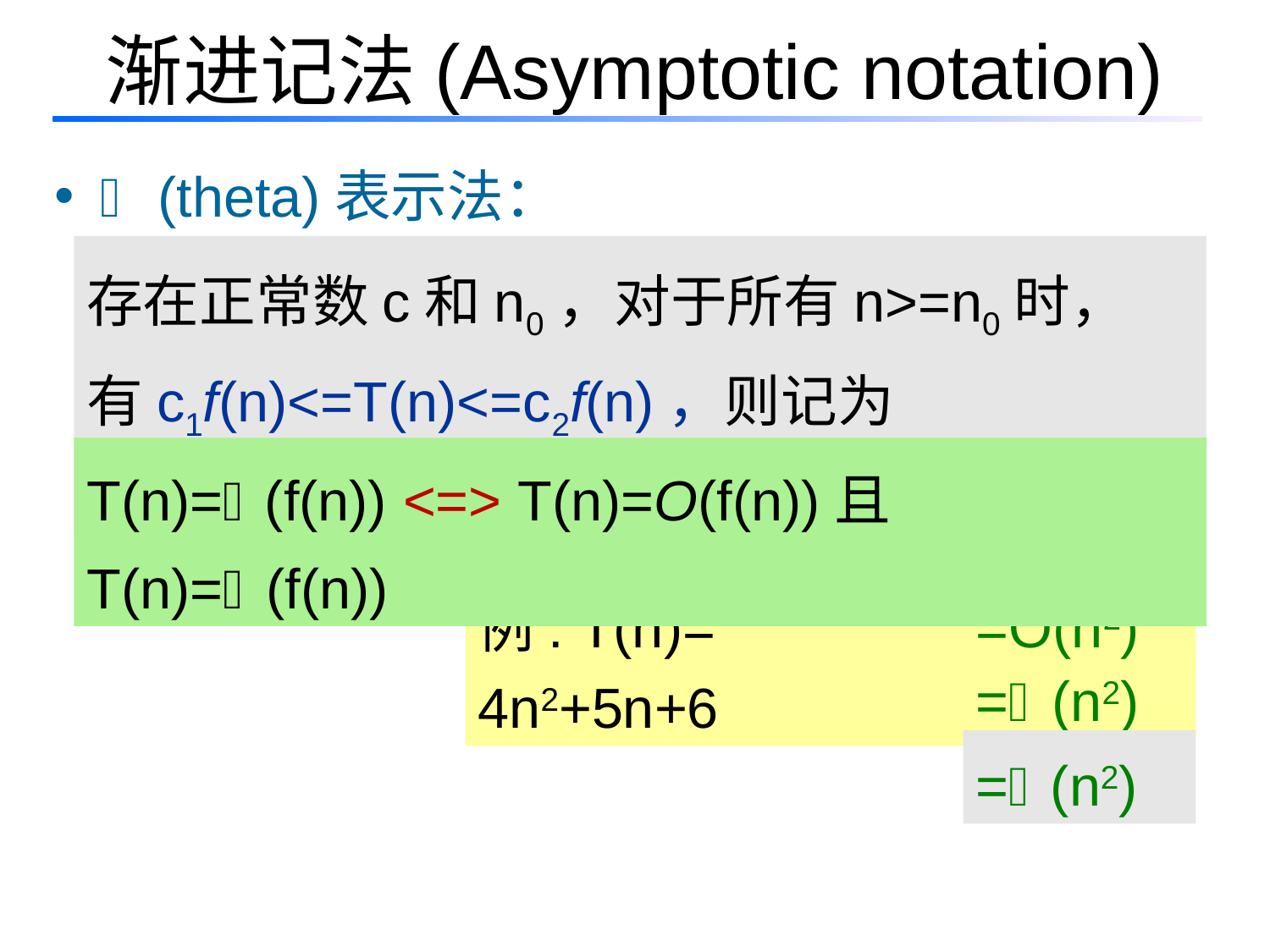

# 渐进记法(Asymptotic notation)

 Θ (theta)表示法：
存在正常数c和n0，对于所有n>=n0时，
有c1f(n)<=T(n)<=c2f(n)，则记为T(n)=Θ(f(n))
T(n)=Θ(f(n)) <=> T(n)=O(f(n))且T(n)=Ω(f(n))
例: T(n)= 4n2+5n+6
=O(n2)
=Ω(n2)
=Θ(n2)